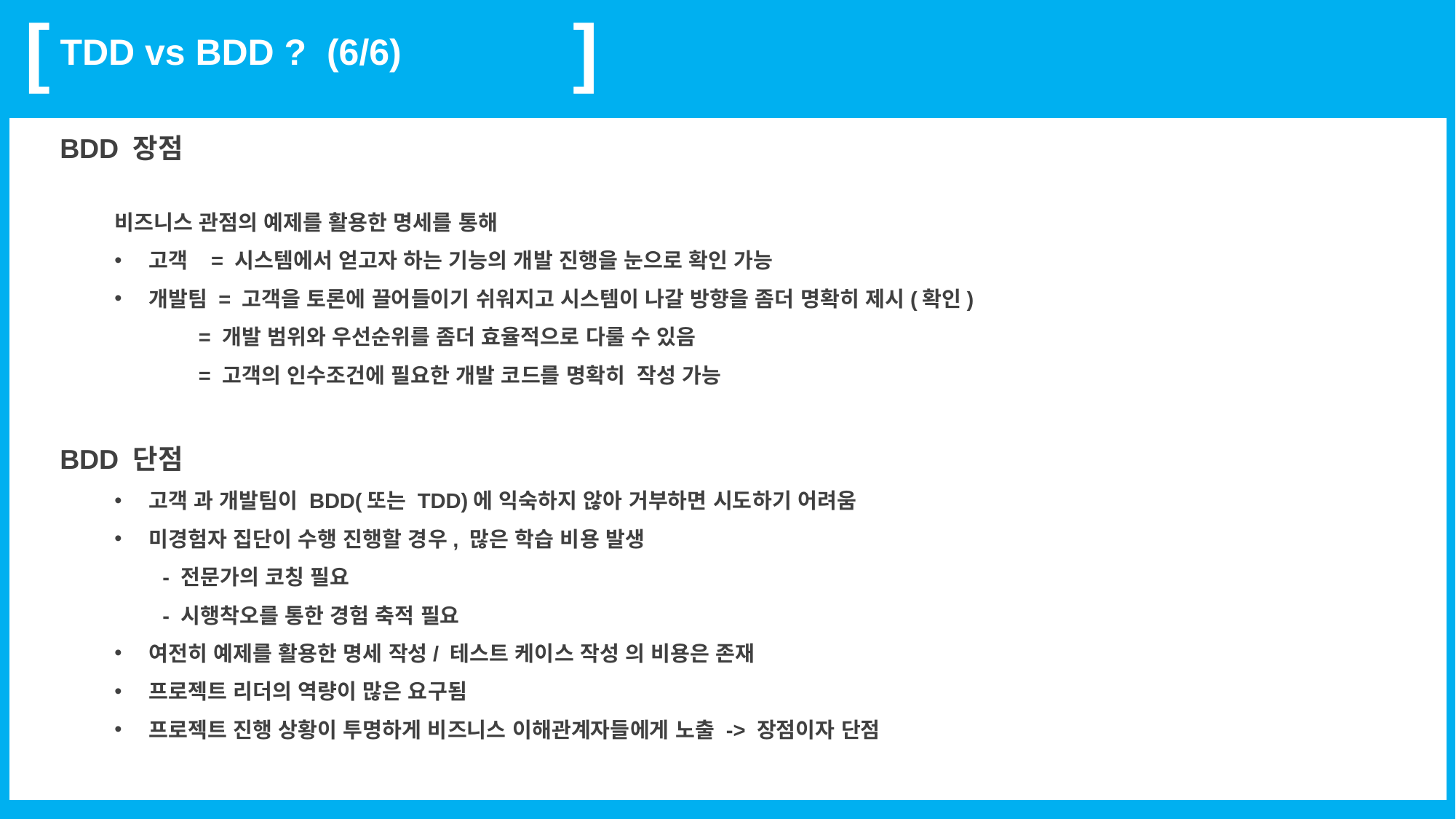

[
# TDD vs BDD ?  (6/6)
]

BDD 장점

비즈니스 관점의 예제를 활용한 명세를 통해
고객   = 시스템에서 얻고자 하는 기능의 개발 진행을 눈으로 확인 가능
개발팀 = 고객을 토론에 끌어들이기 쉬워지고 시스템이 나갈 방향을 좀더 명확히 제시(확인)
              = 개발 범위와 우선순위를 좀더 효율적으로 다룰 수 있음
              = 고객의 인수조건에 필요한 개발 코드를 명확히  작성 가능

BDD 단점
고객 과 개발팀이 BDD(또는 TDD)에 익숙하지 않아 거부하면 시도하기 어려움
미경험자 집단이 수행 진행할 경우, 많은 학습 비용 발생
        - 전문가의 코칭 필요
        - 시행착오를 통한 경험 축적 필요
여전히 예제를 활용한 명세 작성/ 테스트 케이스 작성 의 비용은 존재
프로젝트 리더의 역량이 많은 요구됨
프로젝트 진행 상황이 투명하게 비즈니스 이해관계자들에게 노출 -> 장점이자 단점